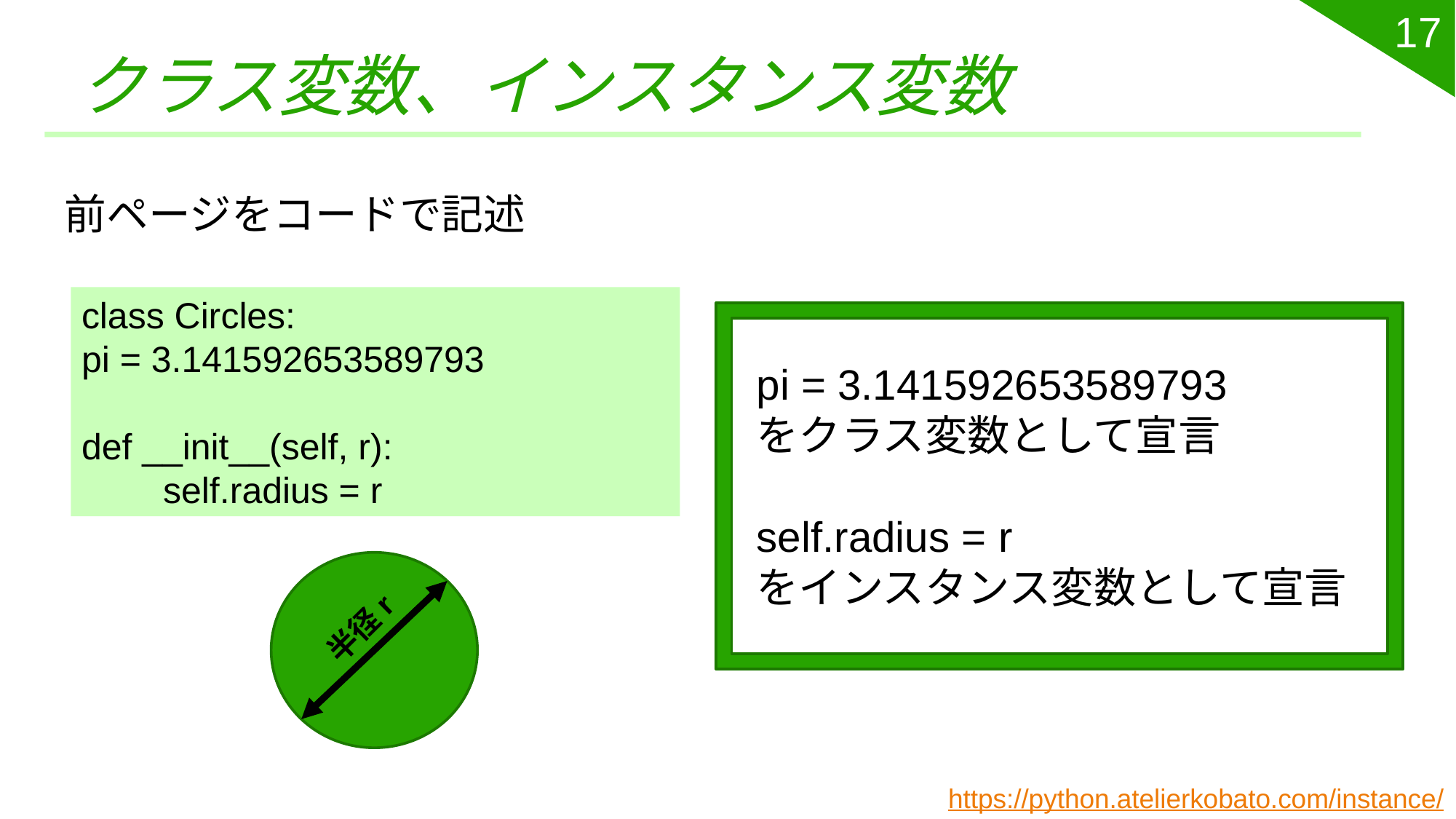

17
# クラス変数、インスタンス変数
前ページをコードで記述
class Circles:
pi = 3.141592653589793

def __init__(self, r):
        self.radius = r

pi = 3.141592653589793
をクラス変数として宣言

self.radius = r
をインスタンス変数として宣言

半径r
https://python.atelierkobato.com/instance/